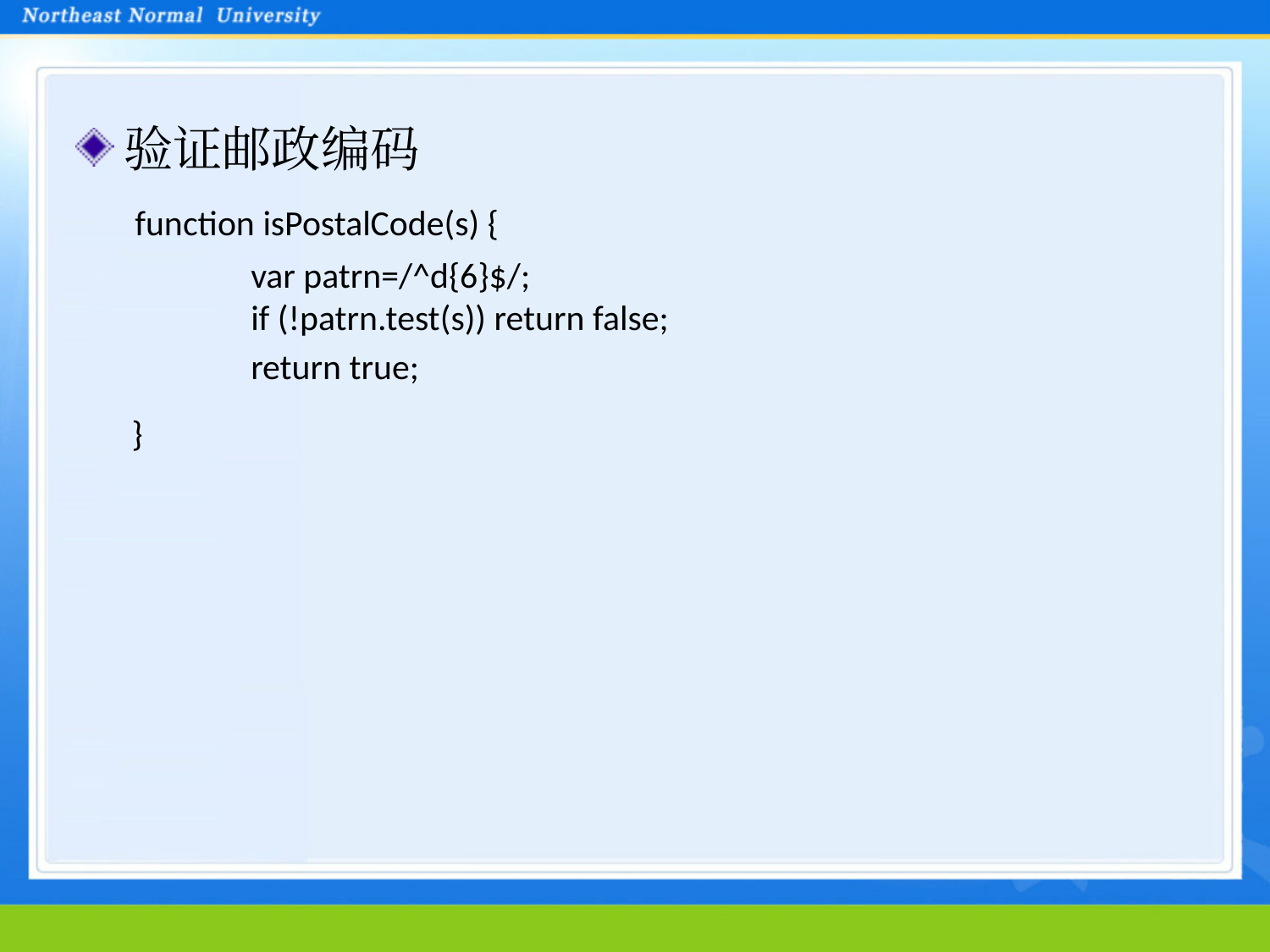

验证邮政编码
	 function isPostalCode(s) {
		var patrn=/^d{6}$/;
	if (!patrn.test(s)) return false;
		return true;
	 }